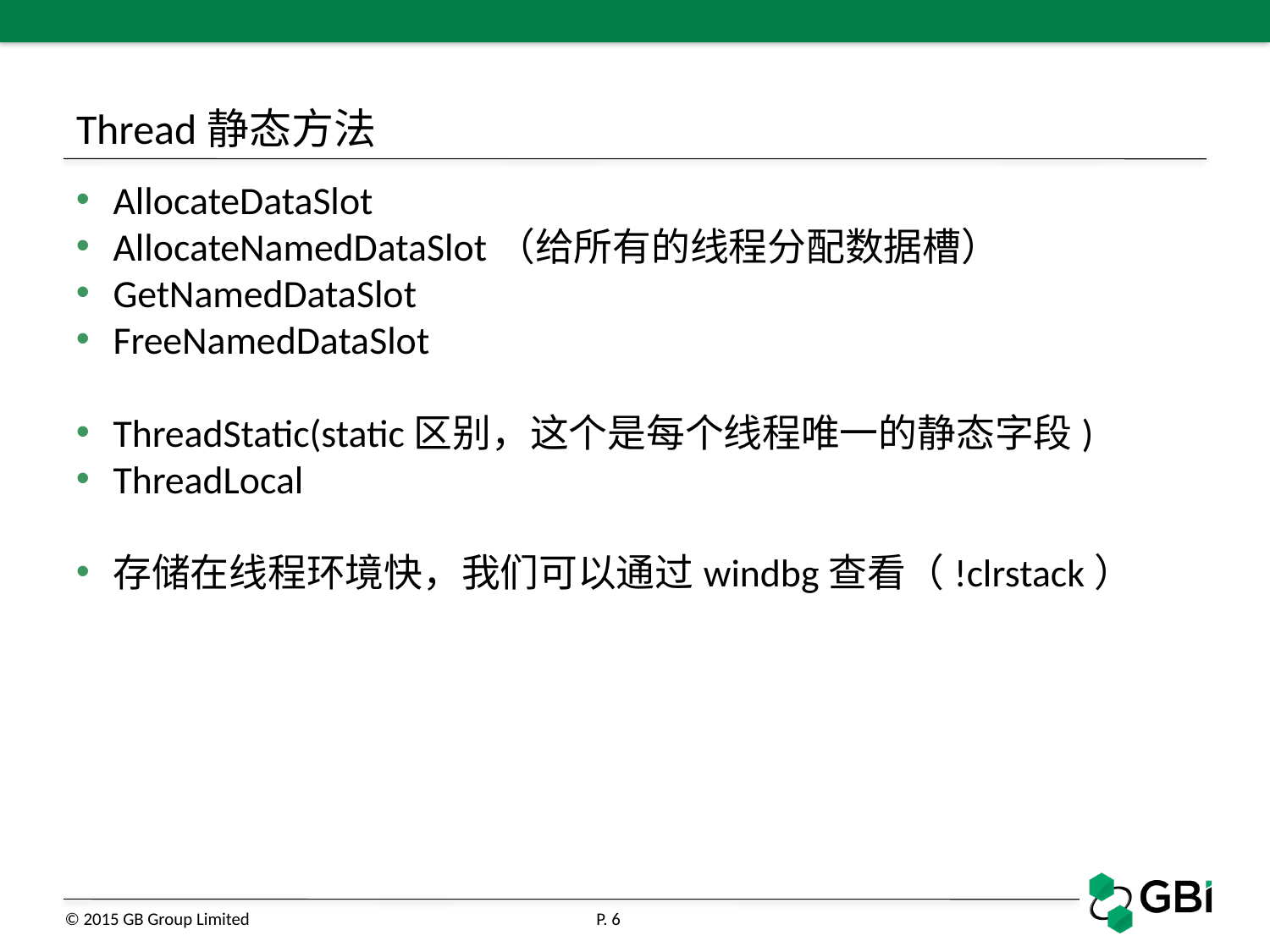

# Thread静态方法
AllocateDataSlot
AllocateNamedDataSlot（给所有的线程分配数据槽）
GetNamedDataSlot
FreeNamedDataSlot

ThreadStatic(static区别，这个是每个线程唯一的静态字段)
ThreadLocal

存储在线程环境快，我们可以通过windbg查看（!clrstack）